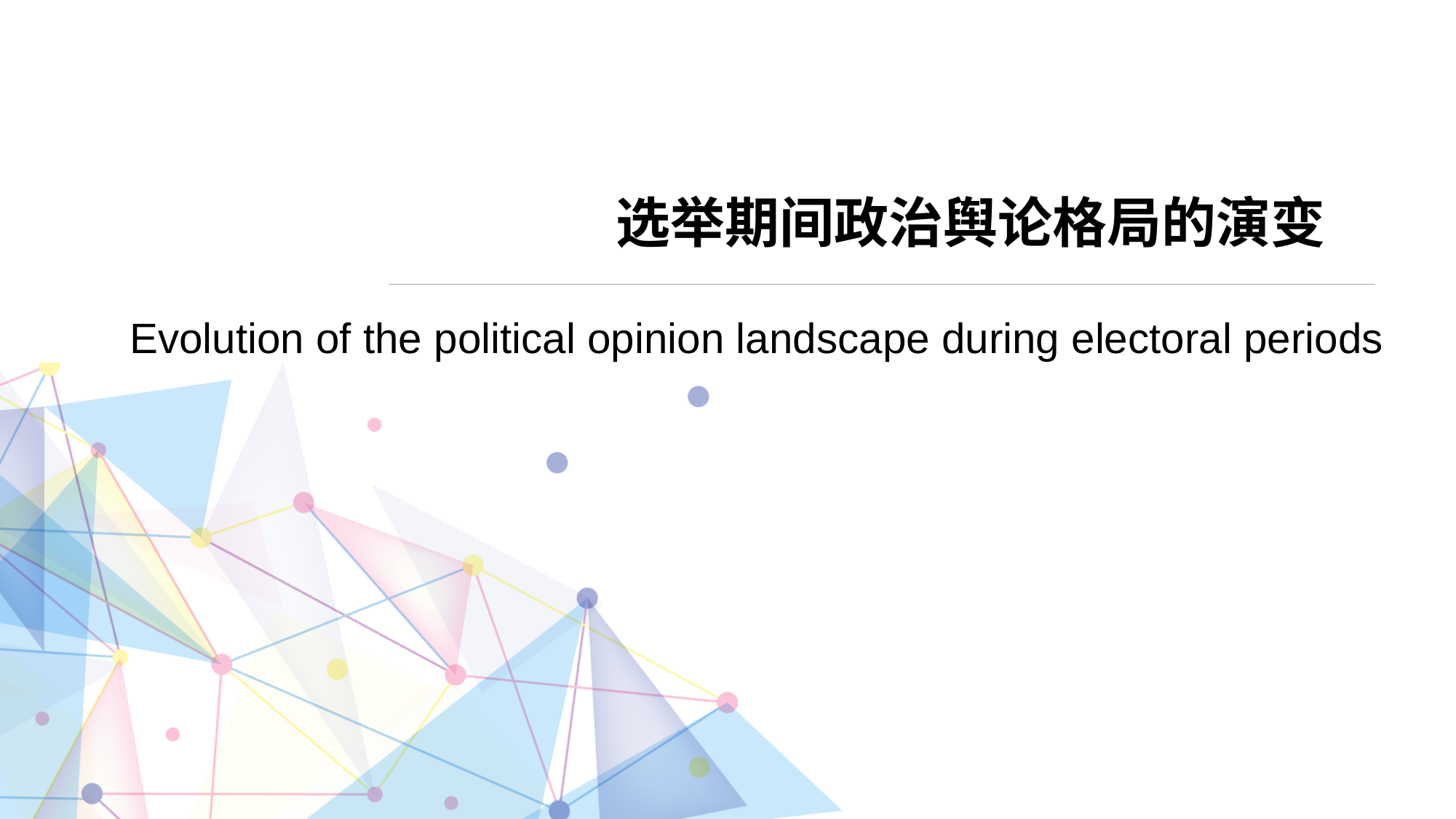

# 选举期间政治舆论格局的演变
Evolution of the political opinion landscape during electoral periods